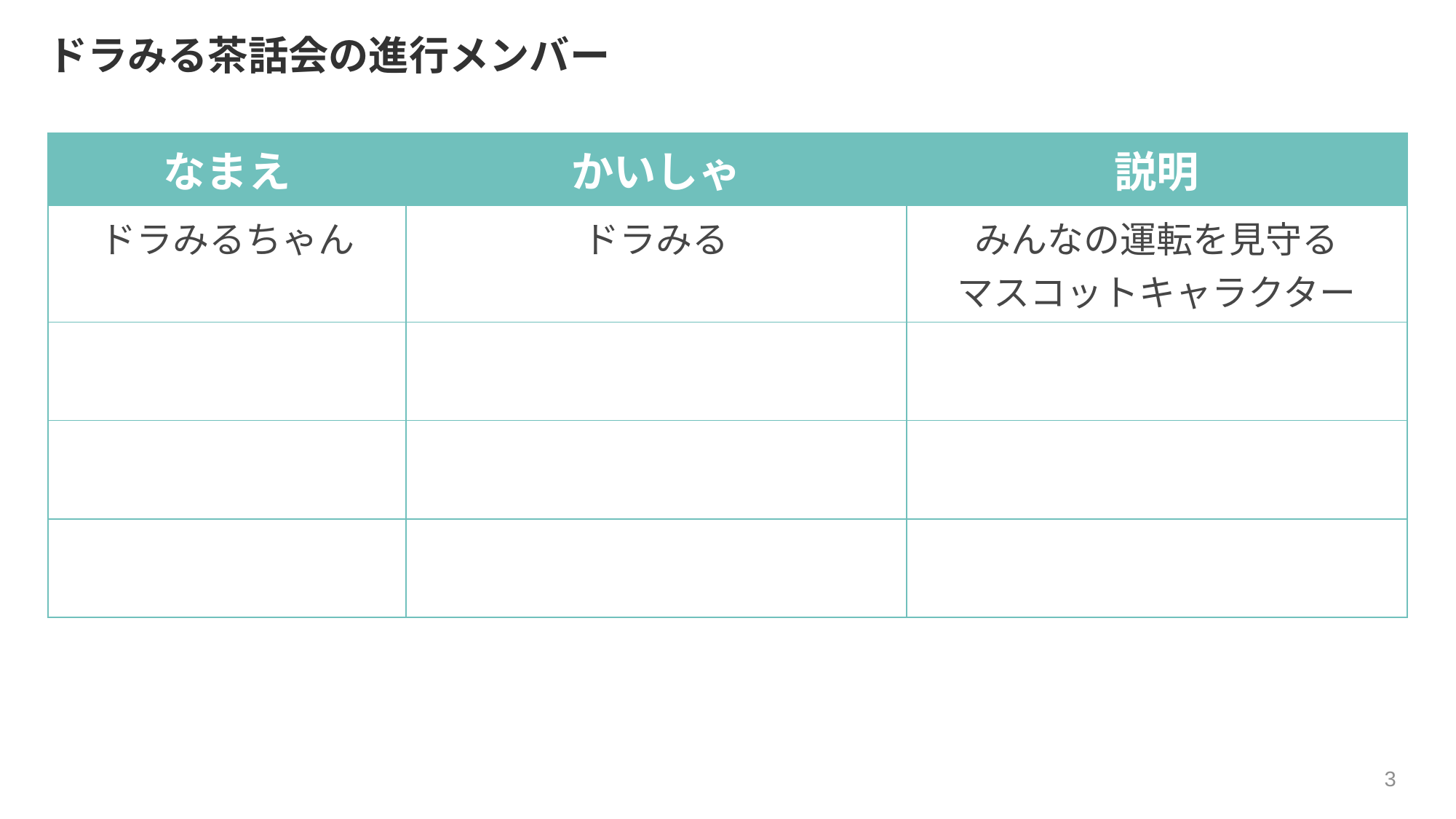

# ドラみる茶話会の進行メンバー
| なまえ | かいしゃ | 説明 |
| --- | --- | --- |
| ドラみるちゃん | ドラみる | みんなの運転を見守る マスコットキャラクター |
|  |  |  |
|  |  |  |
|  |  |  |
3